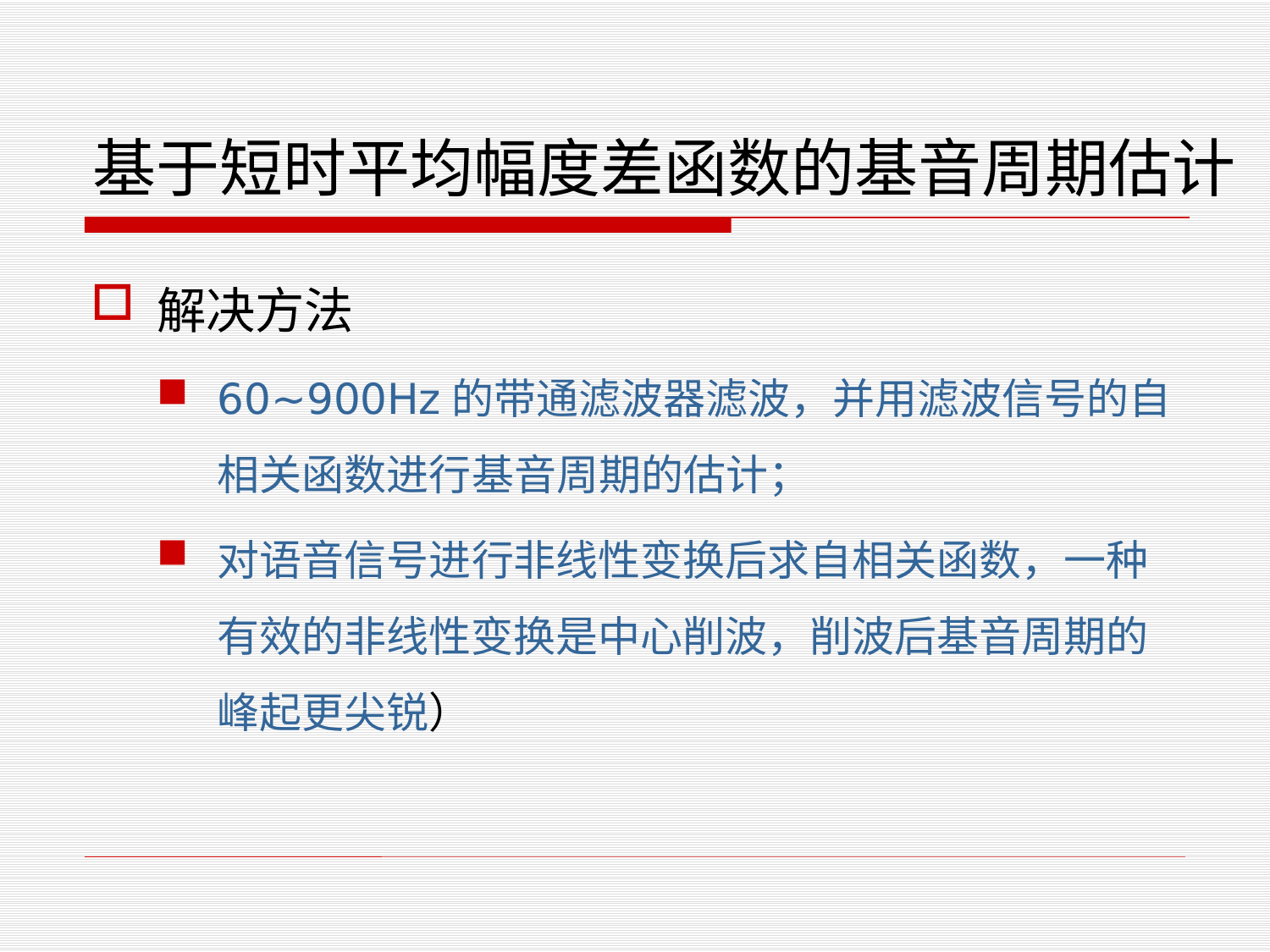

# 基于短时平均幅度差函数的基音周期估计
解决方法
60~900Hz的带通滤波器滤波，并用滤波信号的自相关函数进行基音周期的估计；
对语音信号进行非线性变换后求自相关函数，一种有效的非线性变换是中心削波，削波后基音周期的峰起更尖锐）